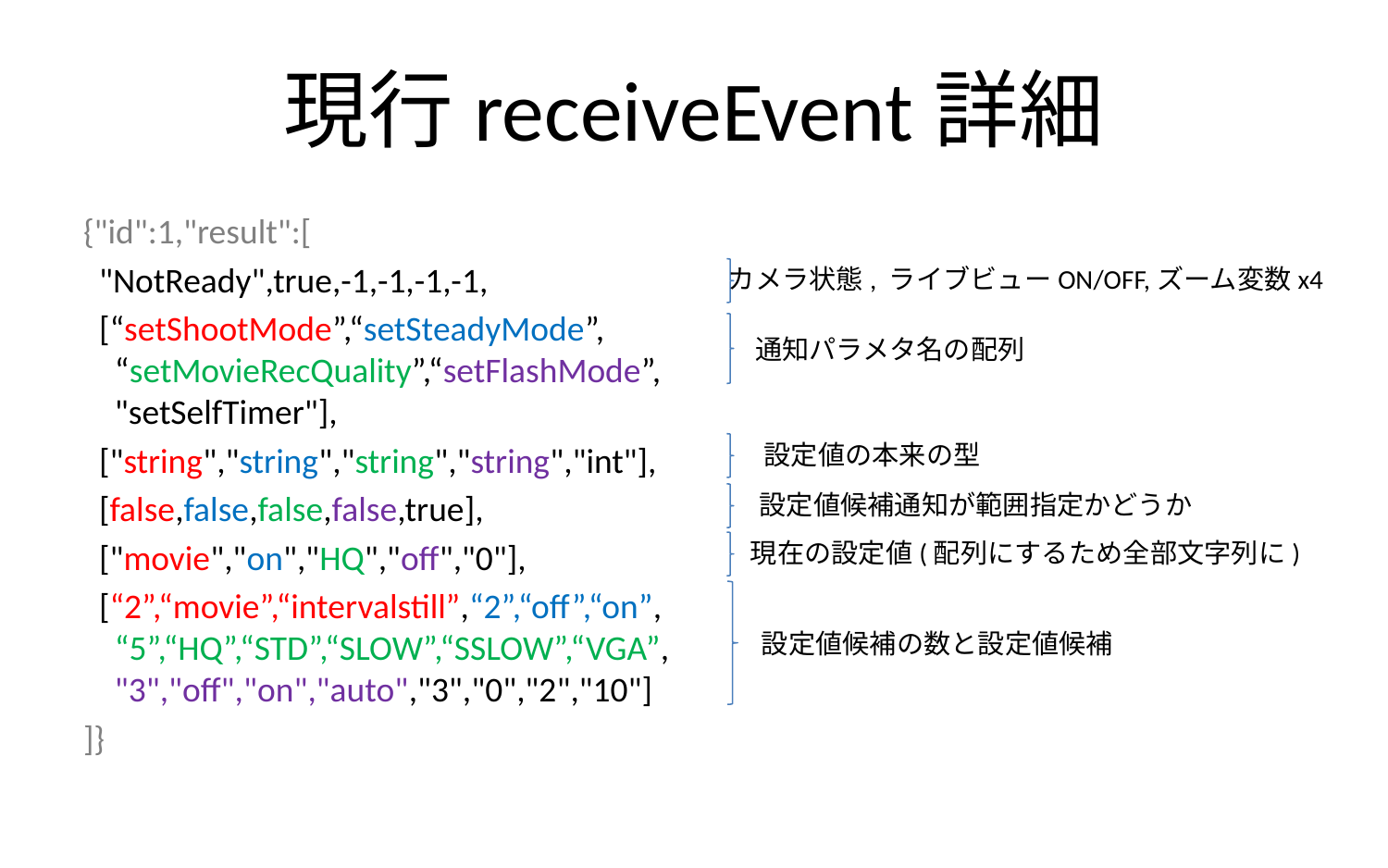

# 現行receiveEvent詳細
{"id":1,"result":[
  "NotReady",true,-1,-1,-1,-1,
  [“setShootMode”,“setSteadyMode”,
    “setMovieRecQuality”,“setFlashMode”,
    "setSelfTimer"],
  ["string","string","string","string","int"],
  [false,false,false,false,true],
  ["movie","on","HQ","off","0"],
  [“2”,“movie”,“intervalstill”,“2”,“off”,“on”,
    “5”,“HQ”,“STD”,“SLOW”,“SSLOW”,“VGA”,
    "3","off","on","auto","3","0","2","10"]
]}
カメラ状態, ライブビューON/OFF,ズーム変数x4

通知パラメタ名の配列
設定値の本来の型

設定値候補通知が範囲指定かどうか

現在の設定値(配列にするため全部文字列に)

設定値候補の数と設定値候補